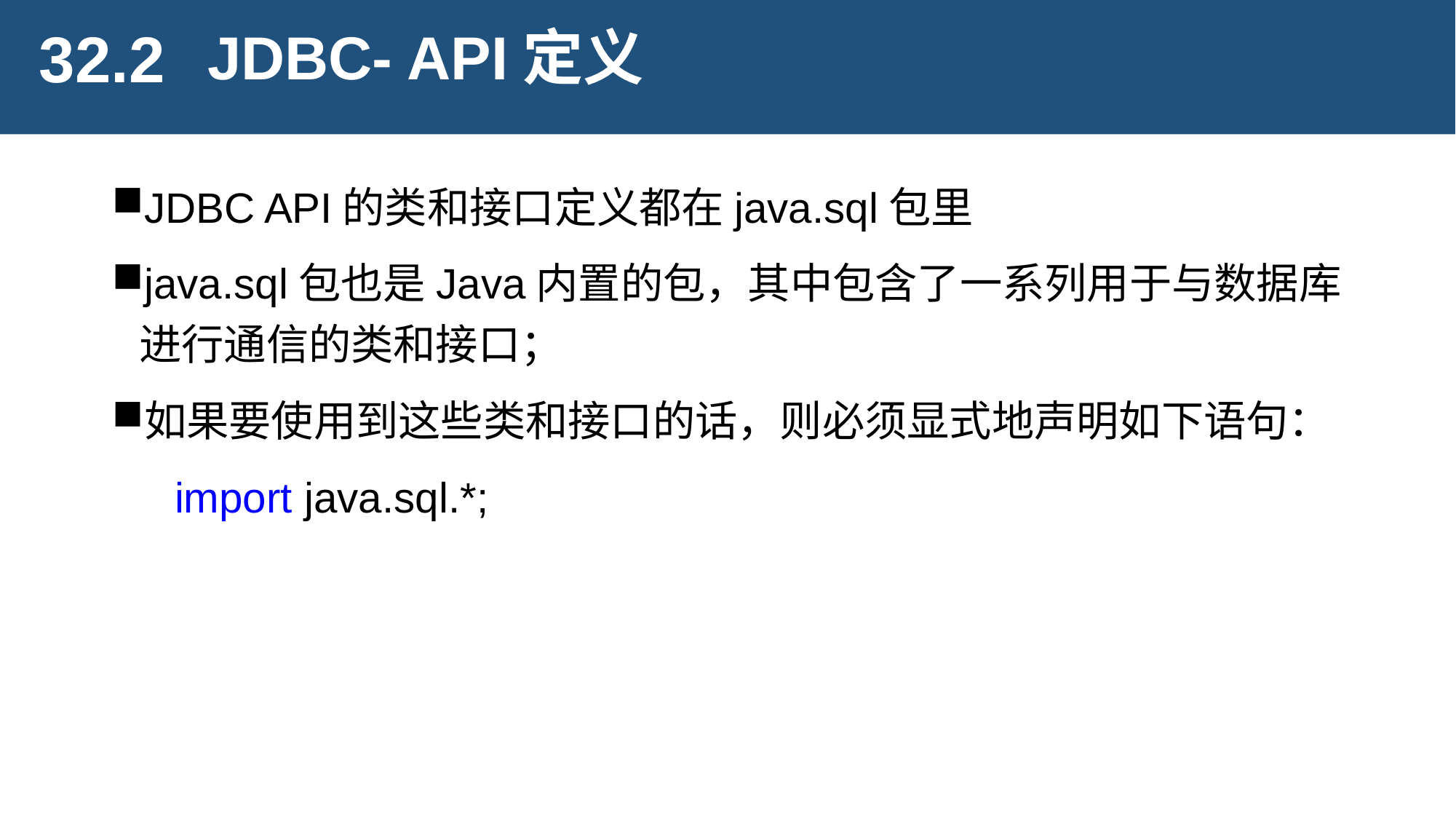

32.2
JDBC- API定义
JDBC API的类和接口定义都在java.sql包里
java.sql包也是Java内置的包，其中包含了一系列用于与数据库进行通信的类和接口；
如果要使用到这些类和接口的话，则必须显式地声明如下语句：
	   import java.sql.*;